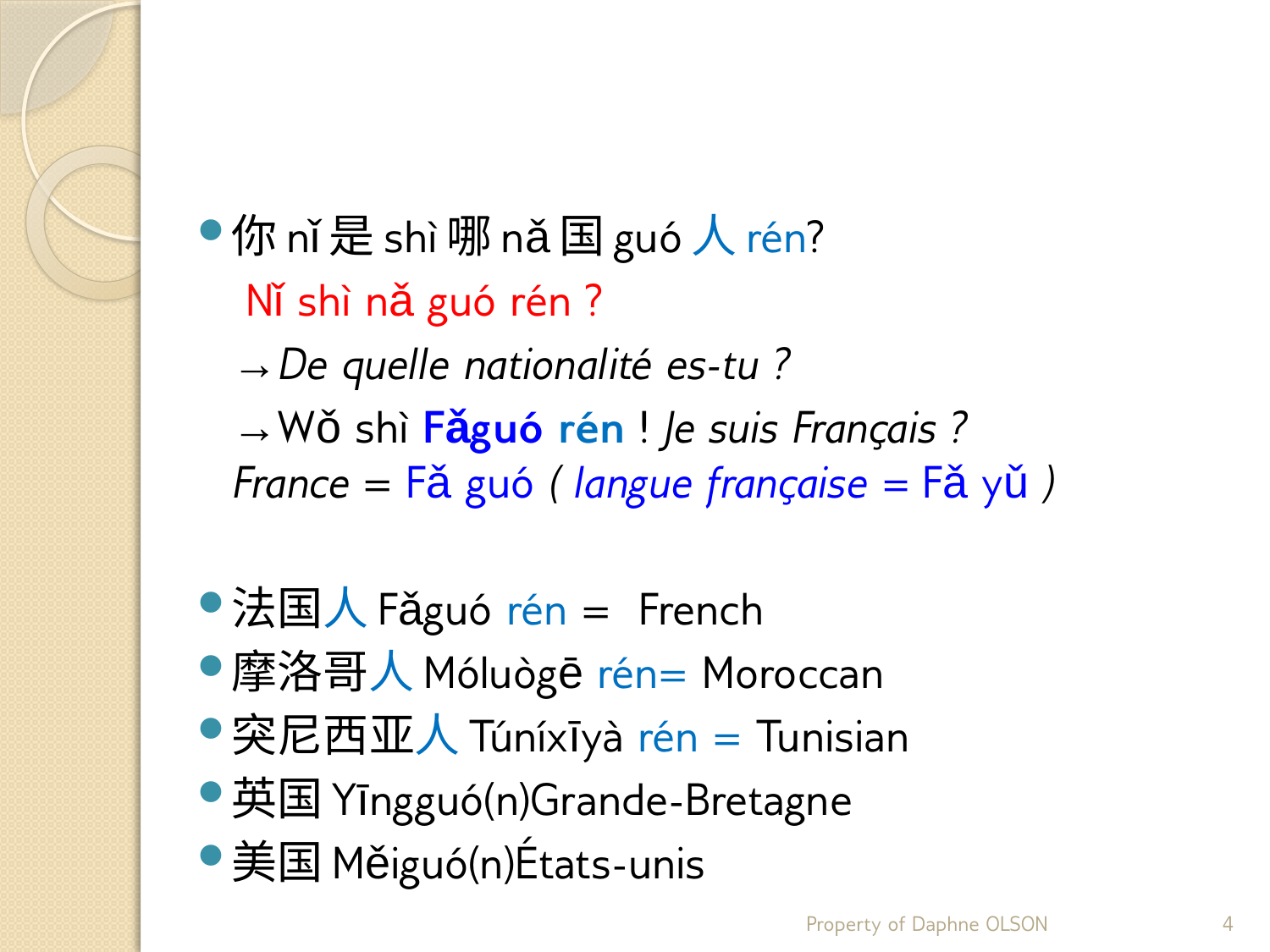

#
你nǐ是shì哪nǎ国guó人rén?
	 Nǐ shì nǎ guó rén ?
	→De quelle nationalité es-tu ?
	→Wǒ shì Fǎguó rén ! Je suis Français ?
France = Fǎ guó ( langue française = Fǎ yǔ )

法国人Fǎguó rén =  French
摩洛哥人Móluògē rén= Moroccan
突尼西亚人Túníxīyà rén = Tunisian
英国Yīngguó(n)Grande-Bretagne
美国Měiguó(n)États-unis

Property of Daphne OLSON
4